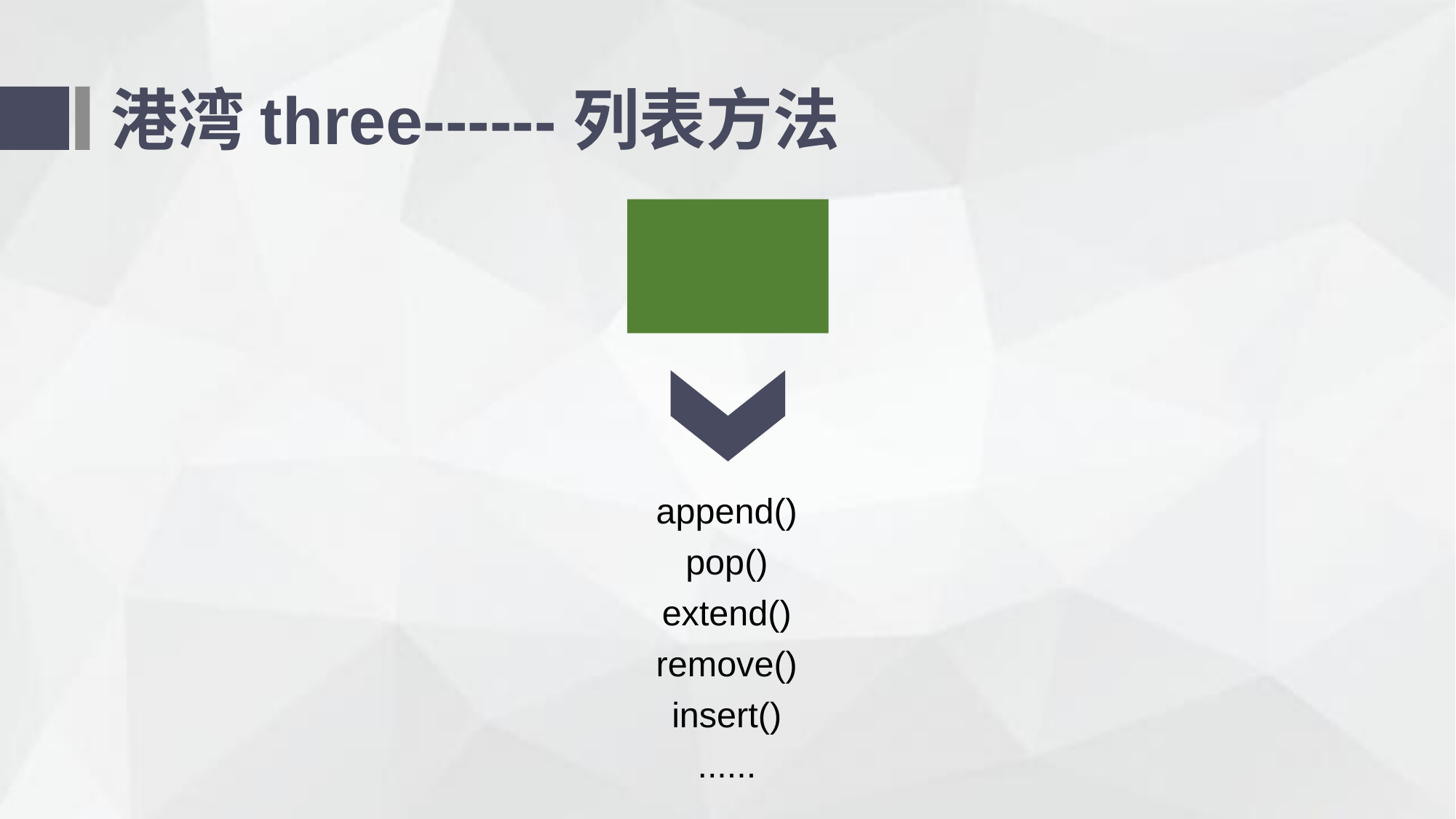

港湾three------列表方法

append()
pop()
extend()
remove()
insert()
......